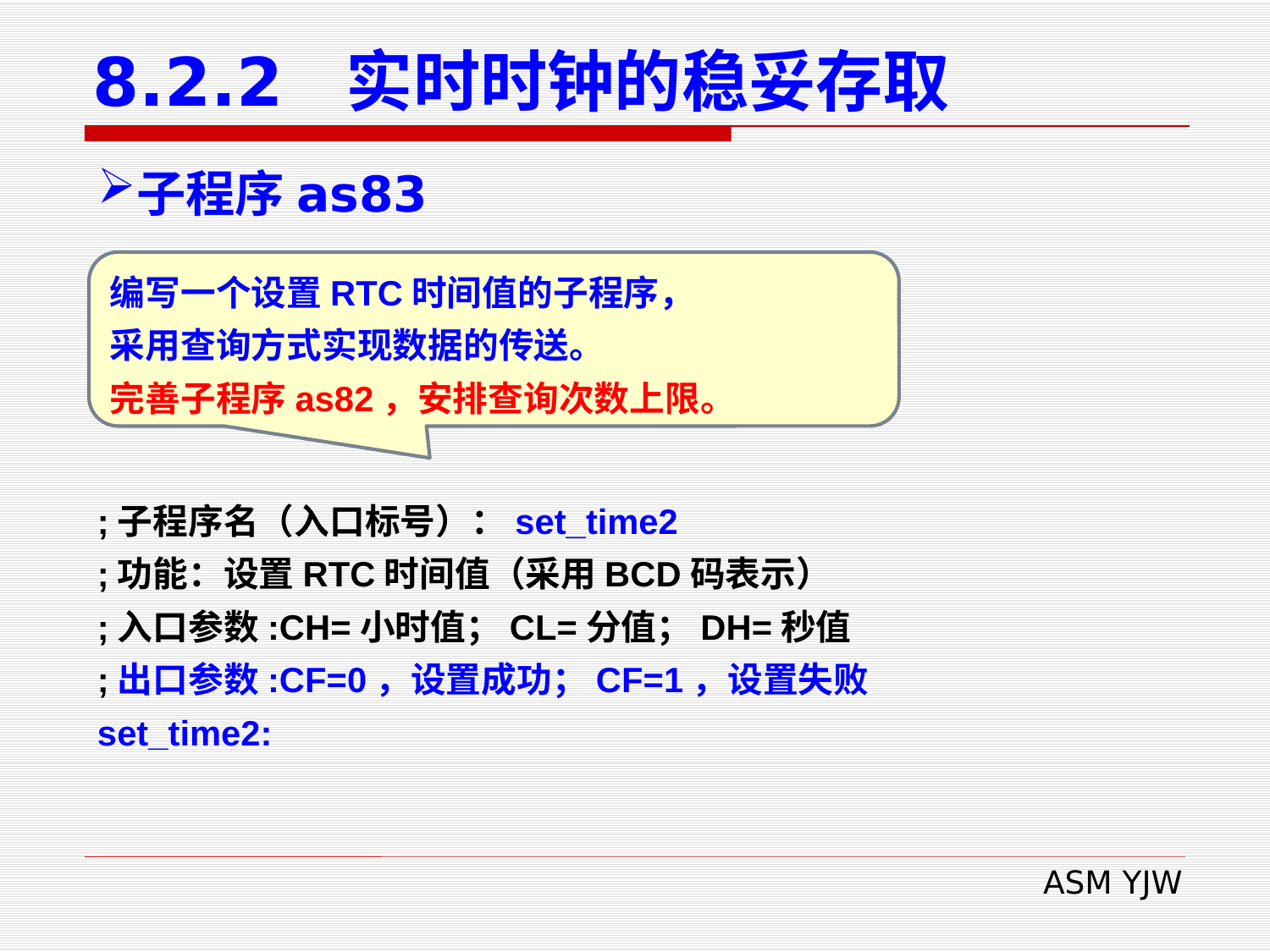

# 8.2.2  实时时钟的稳妥存取
子程序as83
编写一个设置RTC时间值的子程序，
采用查询方式实现数据的传送。
完善子程序as82，安排查询次数上限。

;子程序名（入口标号）：set_time2
;功能：设置RTC时间值（采用BCD码表示）
;入口参数:CH=小时值；CL=分值；DH=秒值
;出口参数:CF=0，设置成功；CF=1，设置失败
set_time2: